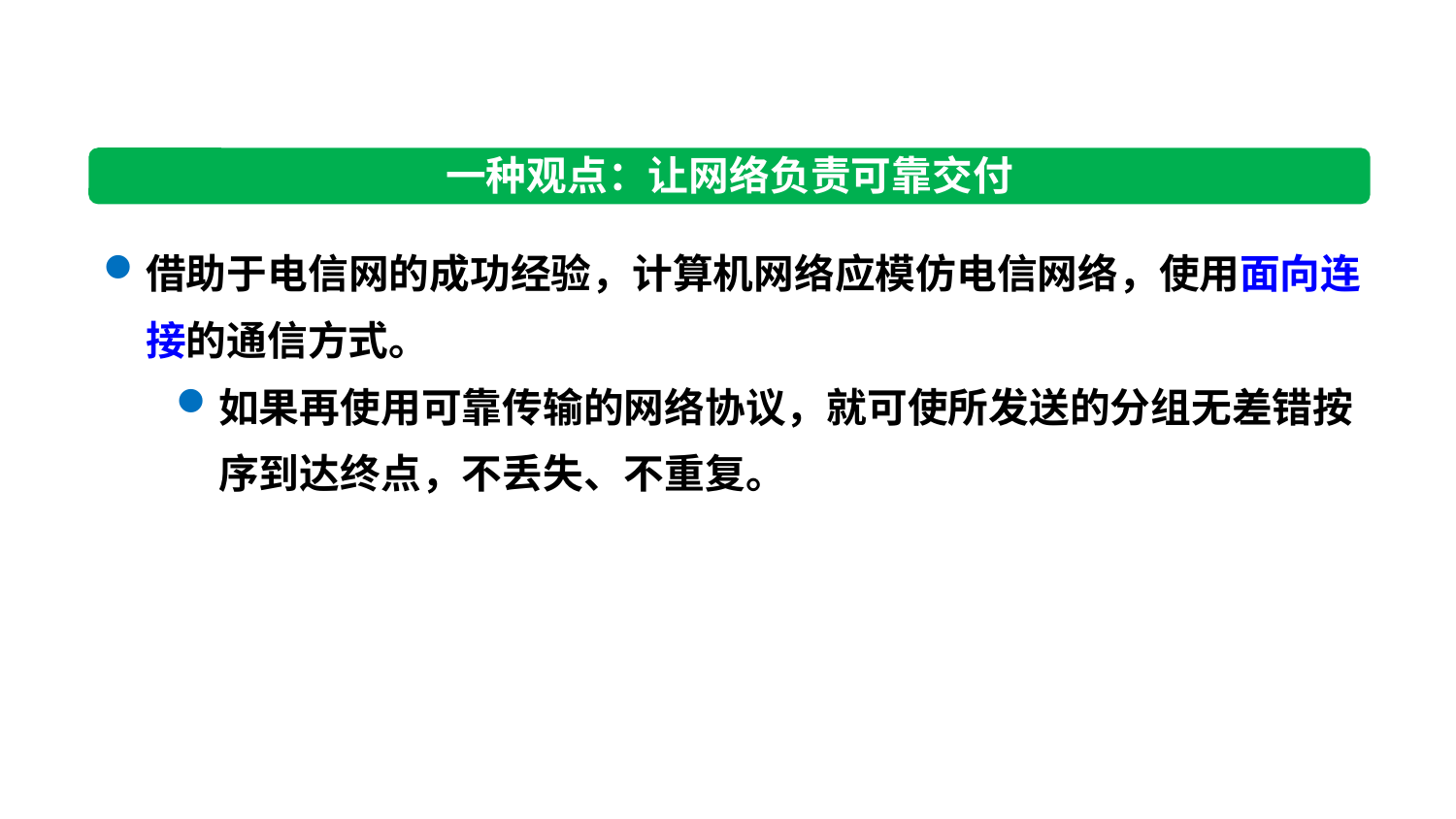

一种观点：让网络负责可靠交付

借助于电信网的成功经验，计算机网络应模仿电信网络，使用面向连接的通信方式。
如果再使用可靠传输的网络协议，就可使所发送的分组无差错按序到达终点，不丢失、不重复。
4